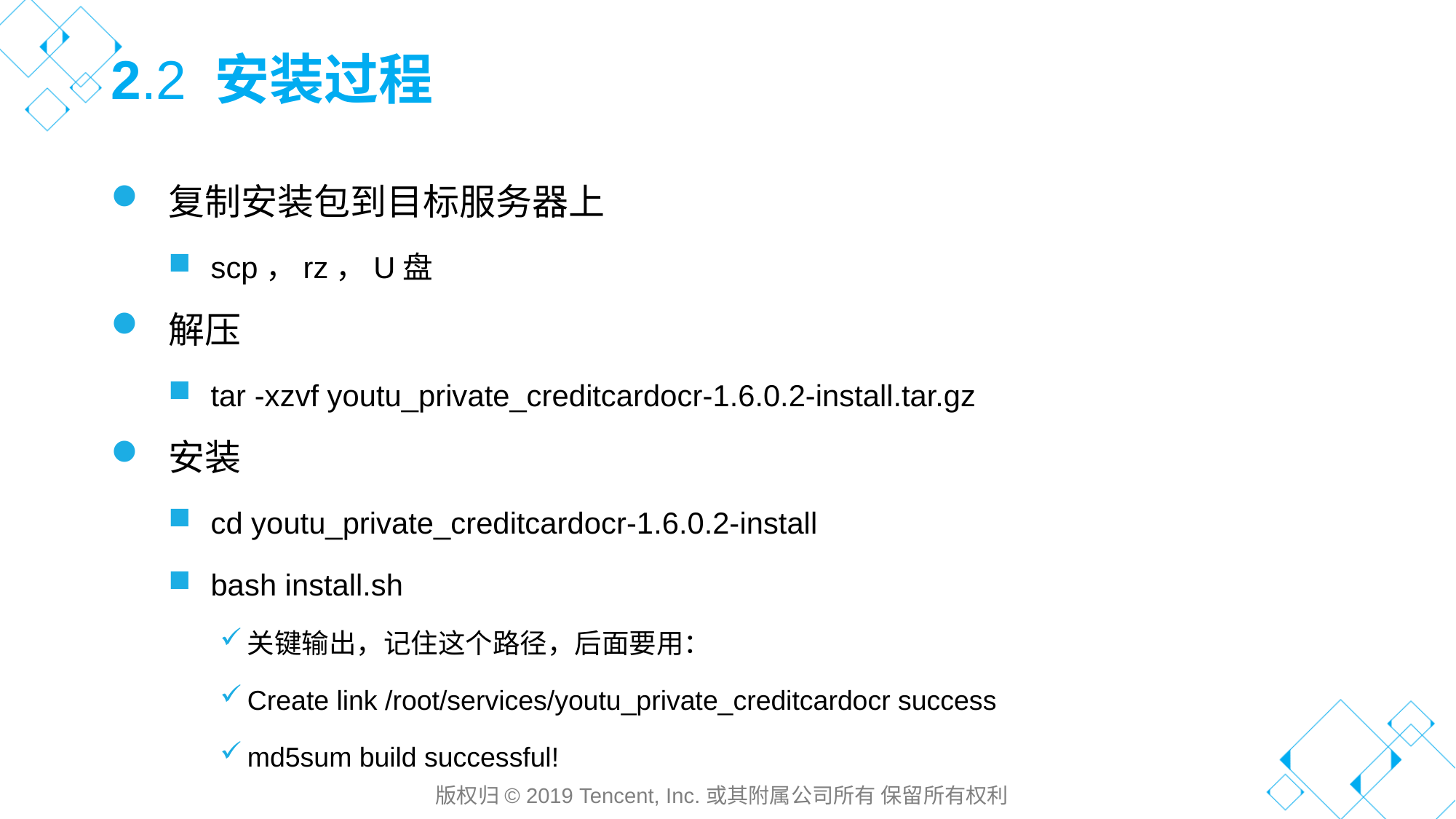

# 2.2 安装过程
复制安装包到目标服务器上
scp，rz，U盘
解压
tar -xzvf youtu_private_creditcardocr-1.6.0.2-install.tar.gz
安装
cd youtu_private_creditcardocr-1.6.0.2-install
bash install.sh
关键输出，记住这个路径，后面要用：
Create link /root/services/youtu_private_creditcardocr success
md5sum build successful!